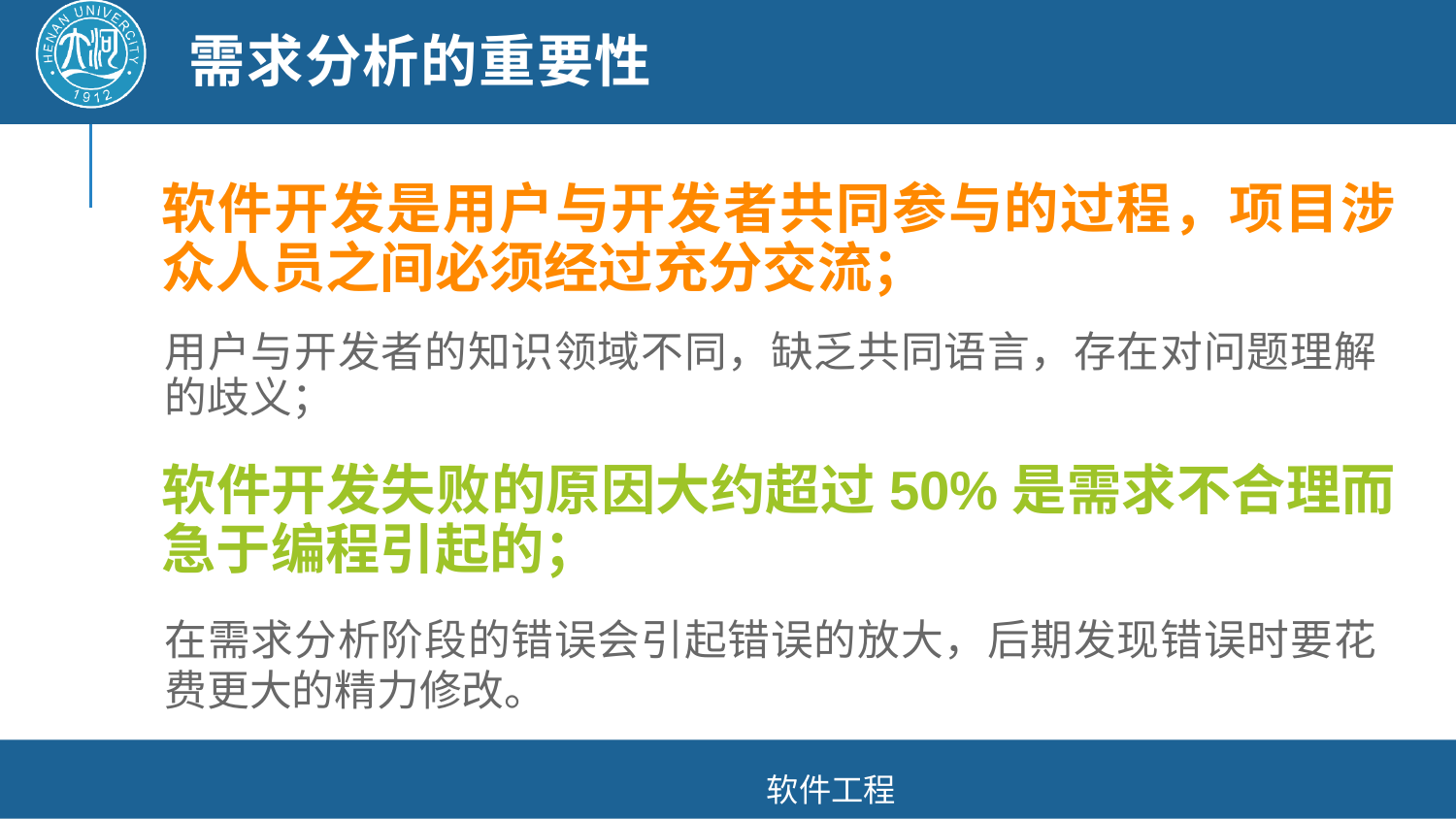

# 需求分析的重要性
软件开发是用户与开发者共同参与的过程，项目涉众人员之间必须经过充分交流；
用户与开发者的知识领域不同，缺乏共同语言，存在对问题理解的歧义；
软件开发失败的原因大约超过50%是需求不合理而急于编程引起的；
在需求分析阶段的错误会引起错误的放大，后期发现错误时要花费更大的精力修改。

软件工程
8